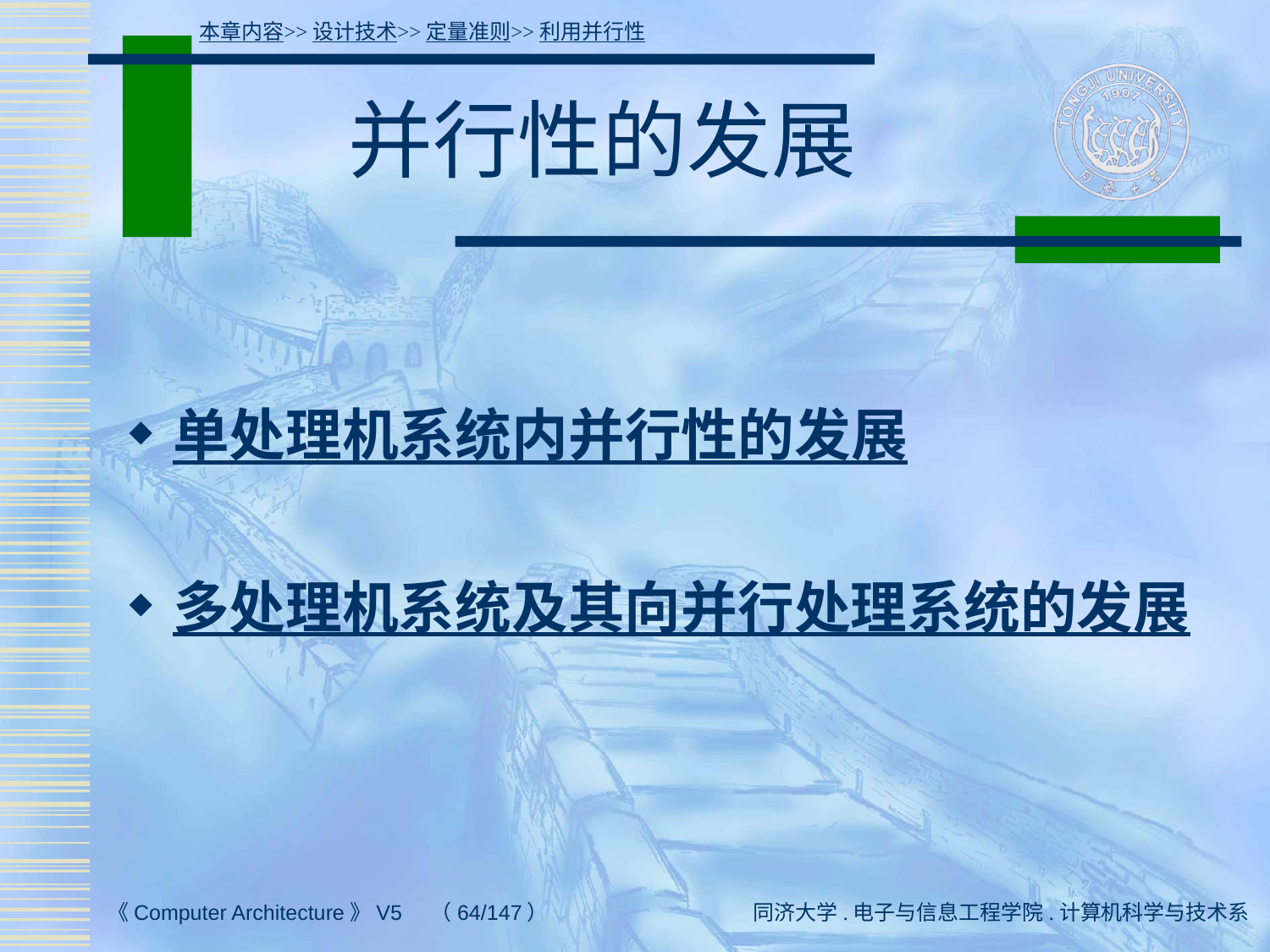

本章内容>>设计技术>>定量准则>>利用并行性
# 并行性的发展
单处理机系统内并行性的发展

多处理机系统及其向并行处理系统的发展